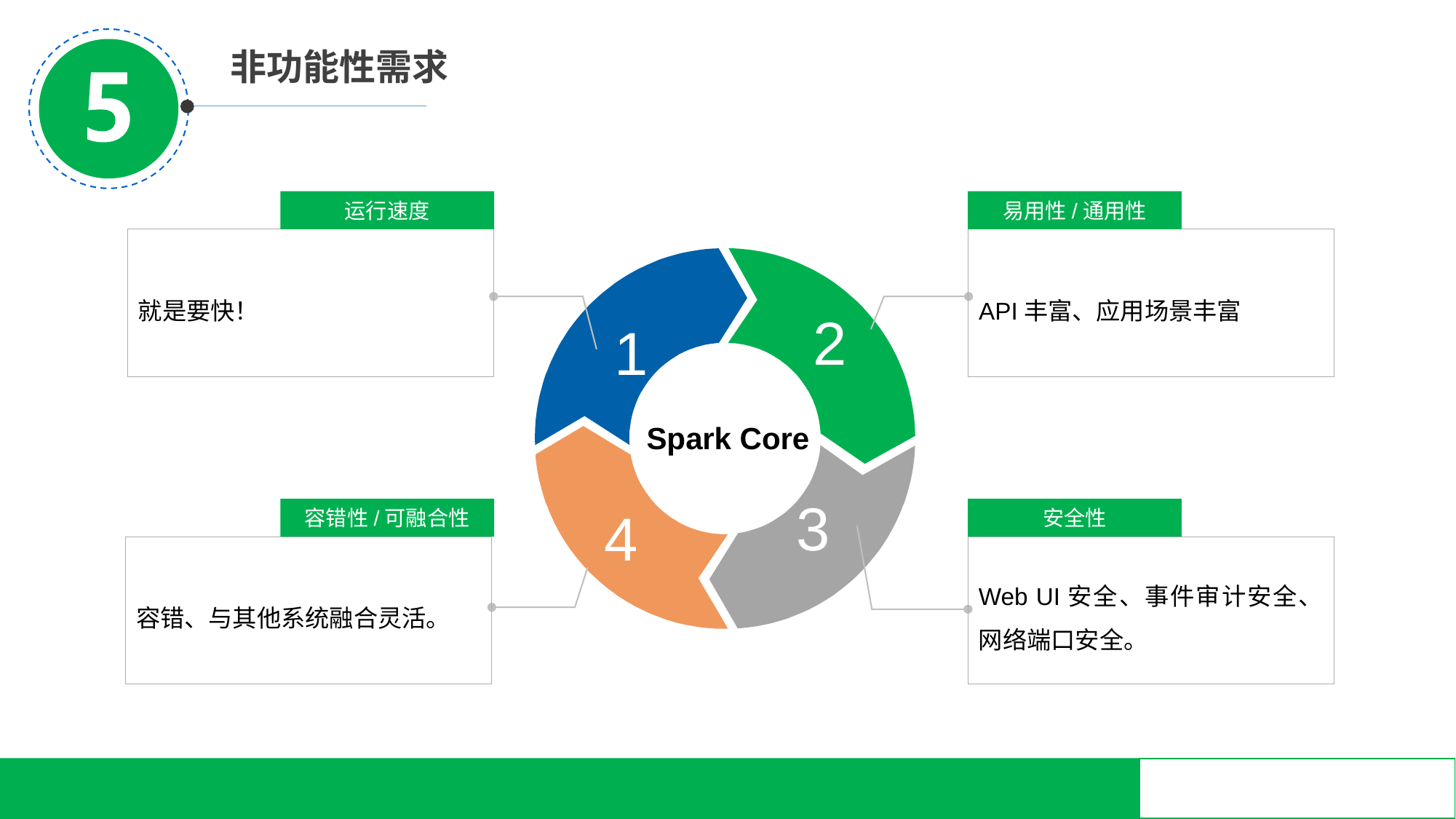

非功能性需求

运行速度
就是要快！
易用性/通用性
API丰富、应用场景丰富
容错性/可融合性
容错、与其他系统融合灵活。
安全性
Web UI安全、事件审计安全、网络端口安全。

2
1
Spark Core
3
4